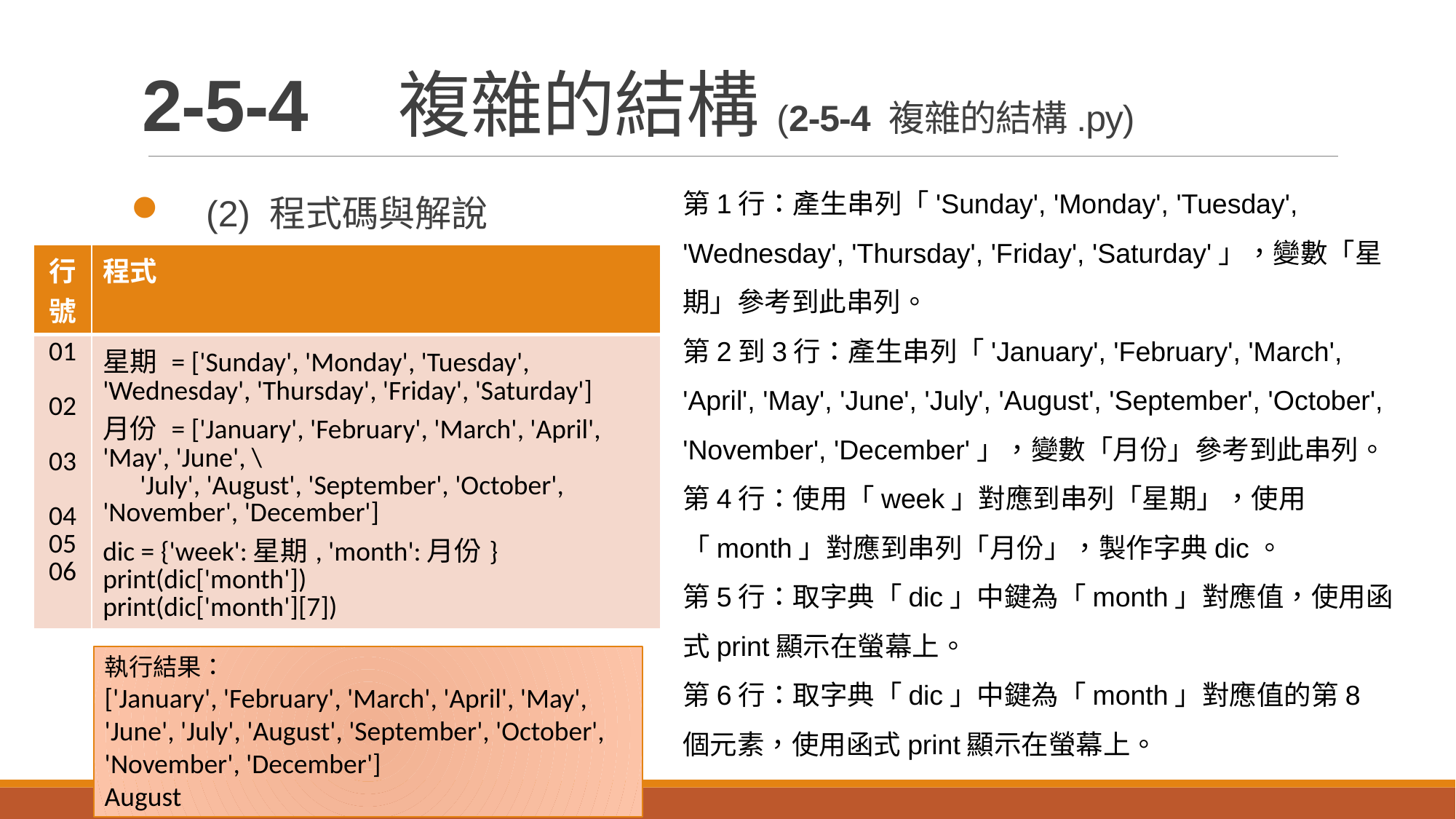

# 2-5-4　複雜的結構(2-5-4 複雜的結構.py)
(2) 程式碼與解說

第1行：產生串列「'Sunday', 'Monday', 'Tuesday', 'Wednesday', 'Thursday', 'Friday', 'Saturday'」，變數「星期」參考到此串列。
第2到3行：產生串列「'January', 'February', 'March', 'April', 'May', 'June', 'July', 'August', 'September', 'October', 'November', 'December'」，變數「月份」參考到此串列。
第4行：使用「week」對應到串列「星期」，使用「month」對應到串列「月份」，製作字典dic。
第5行：取字典「dic」中鍵為「month」對應值，使用函式print顯示在螢幕上。
第6行：取字典「dic」中鍵為「month」對應值的第8個元素，使用函式print顯示在螢幕上。
| 行號 | 程式 |
| --- | --- |
| 01 02 03 04 05 06 | 星期 = ['Sunday', 'Monday', 'Tuesday', 'Wednesday', 'Thursday', 'Friday', 'Saturday'] 月份 = ['January', 'February', 'March', 'April', 'May', 'June', \ 'July', 'August', 'September', 'October', 'November', 'December'] dic = {'week':星期, 'month':月份} print(dic['month']) print(dic['month'][7]) |
執行結果：
['January', 'February', 'March', 'April', 'May', 'June', 'July', 'August', 'September', 'October', 'November', 'December']
August